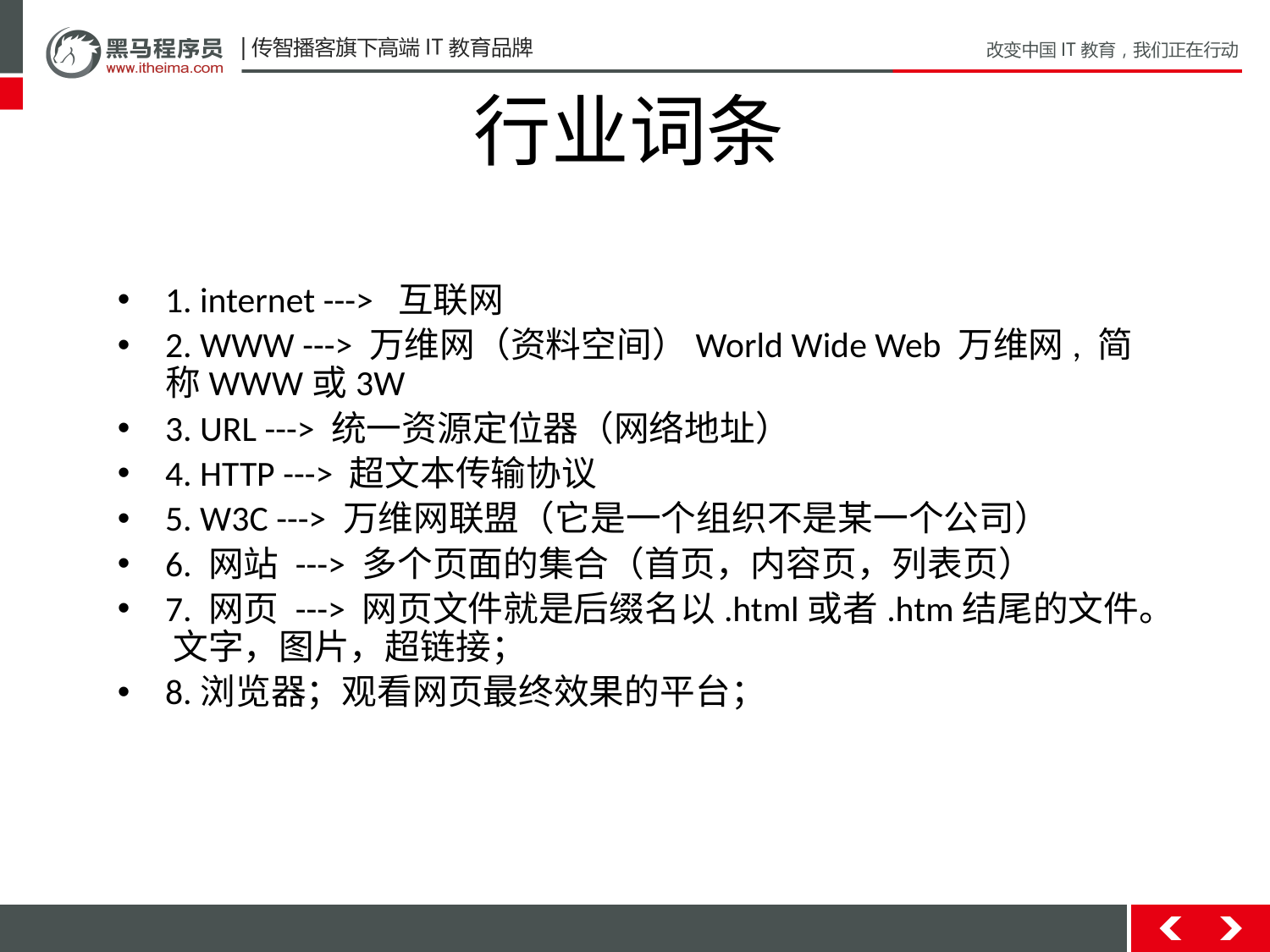

行业词条
1. internet --->  互联网
2. WWW ---> 万维网（资料空间）World Wide Web 万维网, 简称WWW或3W
3. URL ---> 统一资源定位器（网络地址）
4. HTTP ---> 超文本传输协议
5. W3C ---> 万维网联盟（它是一个组织不是某一个公司）
6. 网站 ---> 多个页面的集合（首页，内容页，列表页）
7. 网页 ---> 网页文件就是后缀名以.html或者.htm结尾的文件。 文字，图片，超链接；
8.浏览器；观看网页最终效果的平台；